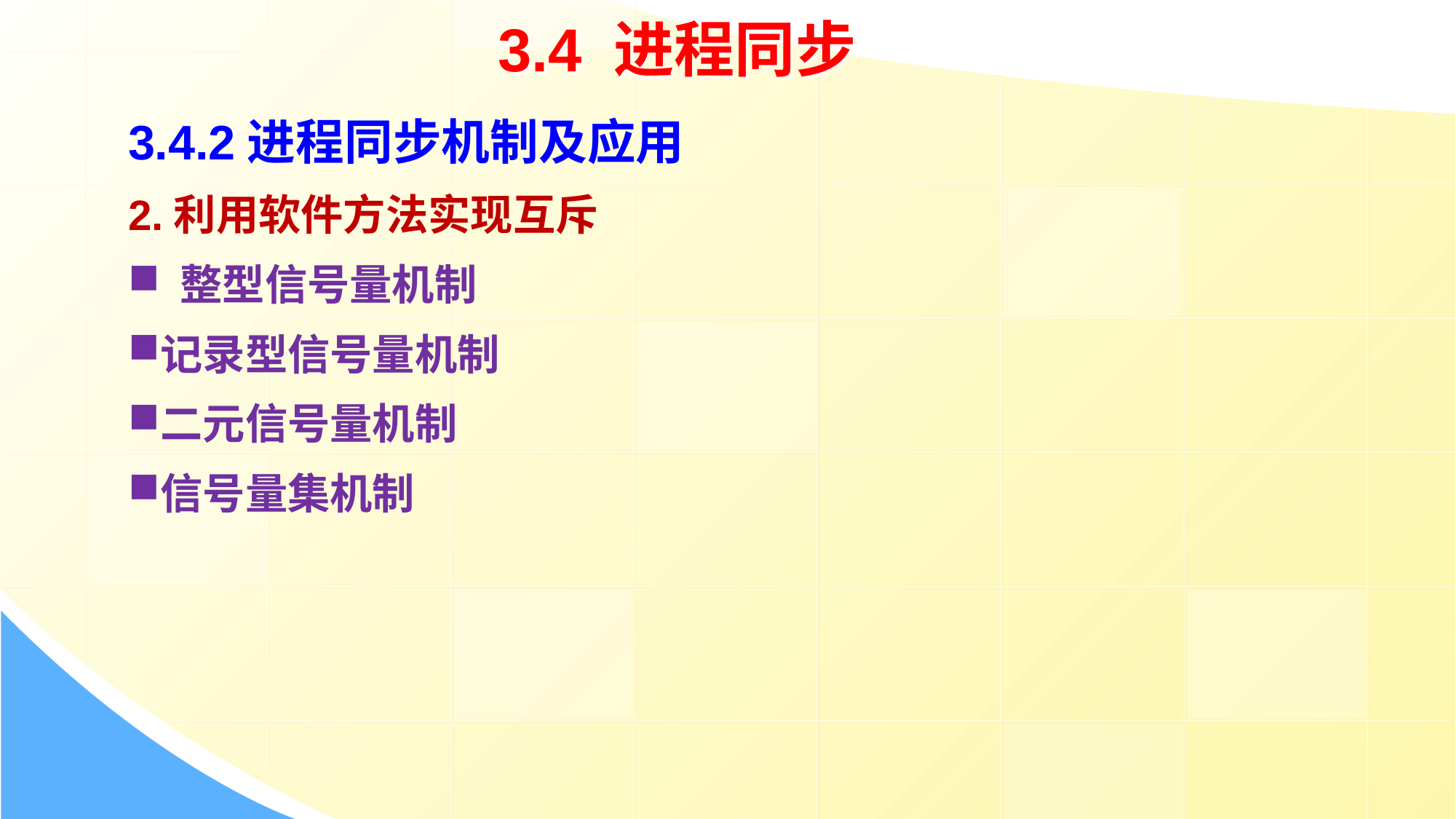

3.4 进程同步
3.4.2进程同步机制及应用
2.利用软件方法实现互斥
 整型信号量机制
记录型信号量机制
二元信号量机制
信号量集机制